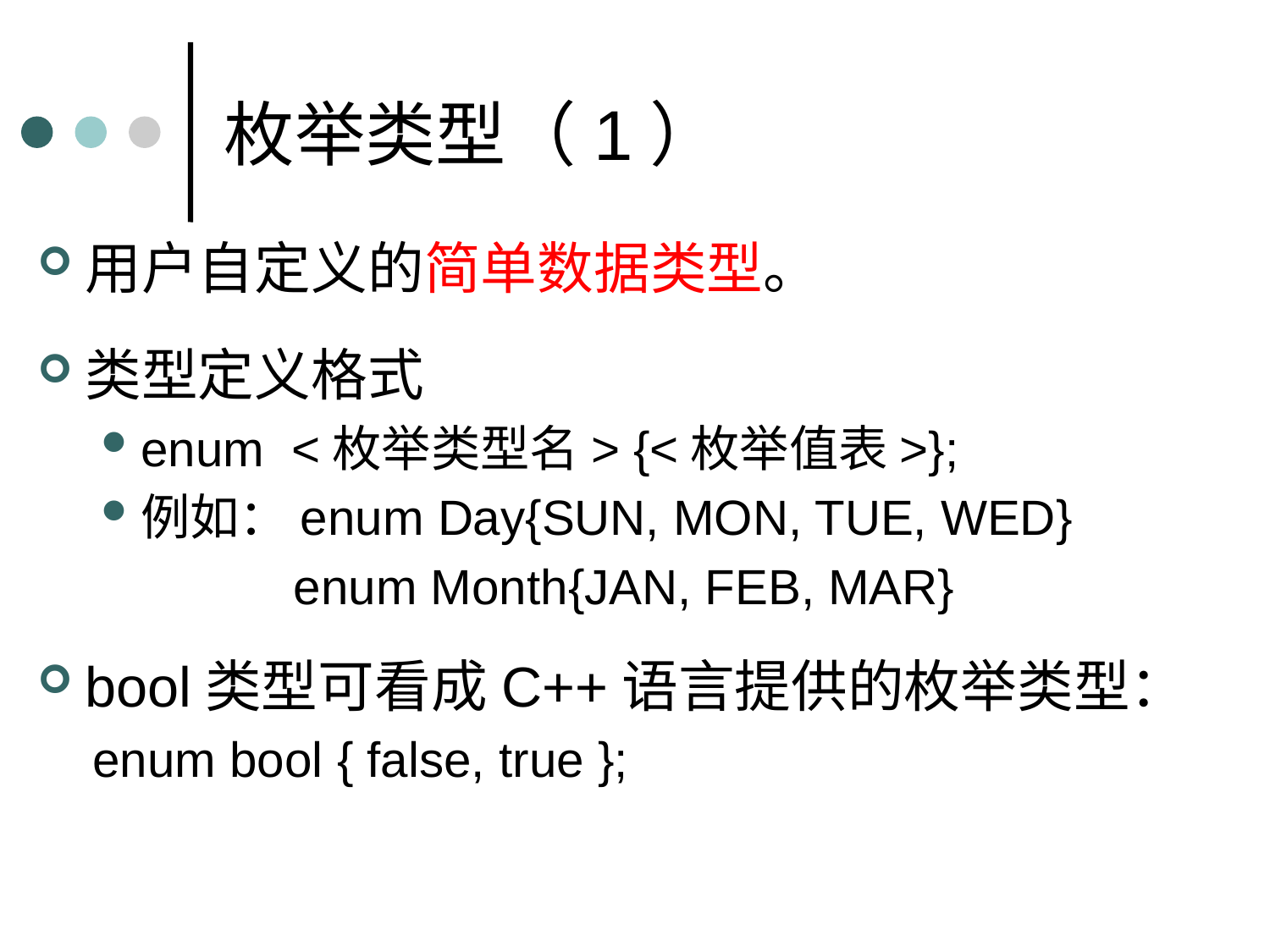

枚举类型（1）
用户自定义的简单数据类型。
类型定义格式
enum  <枚举类型名> {<枚举值表>};
例如：enum Day{SUN, MON, TUE, WED}
              enum Month{JAN, FEB, MAR}
bool类型可看成C++语言提供的枚举类型：
    enum bool { false, true };